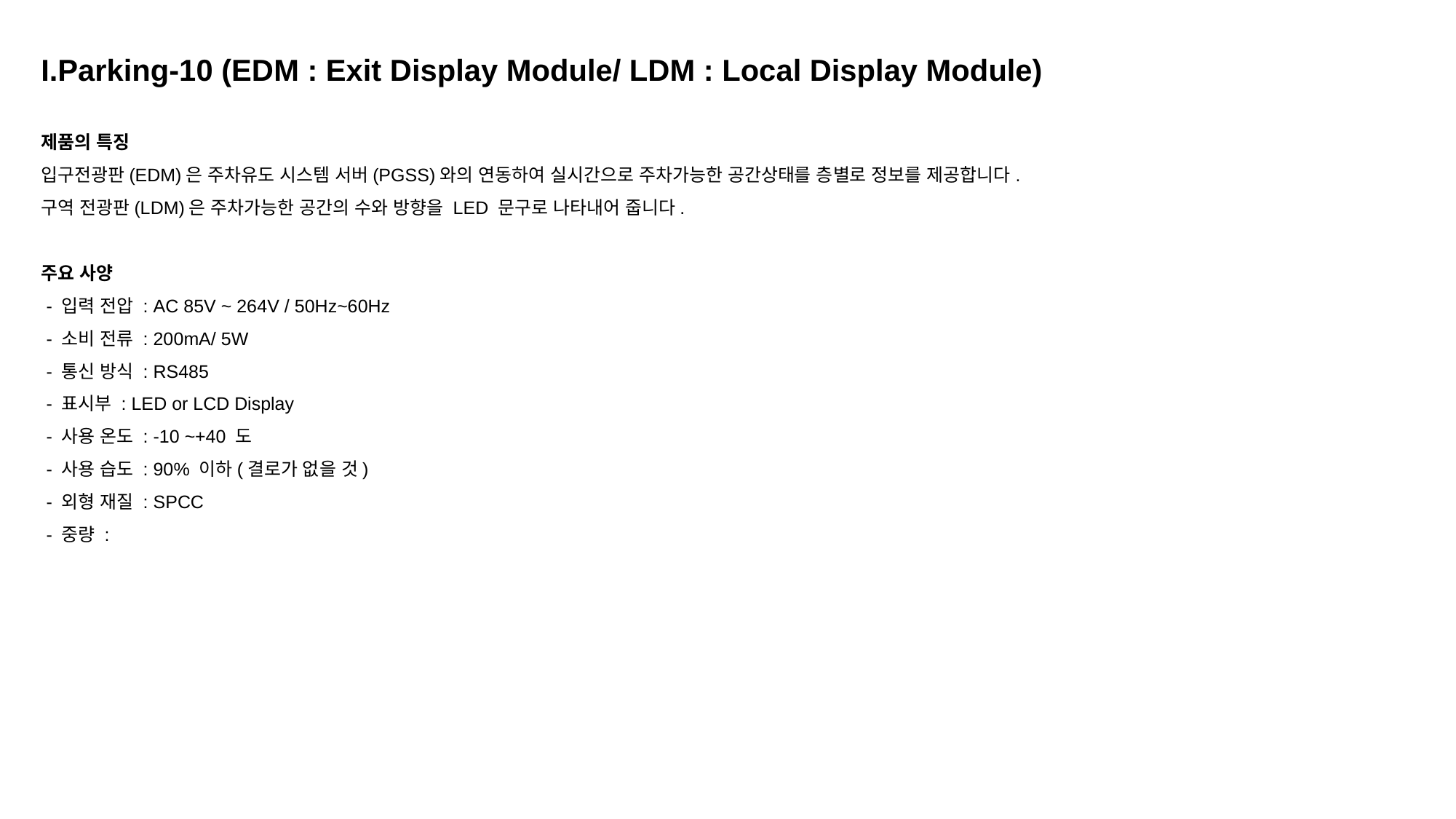

I.Parking-10 (EDM : Exit Display Module/ LDM : Local Display Module)

제품의 특징
입구전광판(EDM)은 주차유도 시스템 서버(PGSS)와의 연동하여 실시간으로 주차가능한 공간상태를 층별로 정보를 제공합니다.
구역 전광판(LDM)은 주차가능한 공간의 수와 방향을 LED 문구로 나타내어 줍니다.

주요 사양
 - 입력 전압 : AC 85V ~ 264V / 50Hz~60Hz
 - 소비 전류 : 200mA/ 5W
 - 통신 방식 : RS485
 - 표시부 : LED or LCD Display
 - 사용 온도 : -10 ~+40 도
 - 사용 습도 : 90% 이하(결로가 없을 것)
 - 외형 재질 : SPCC
 - 중량 :